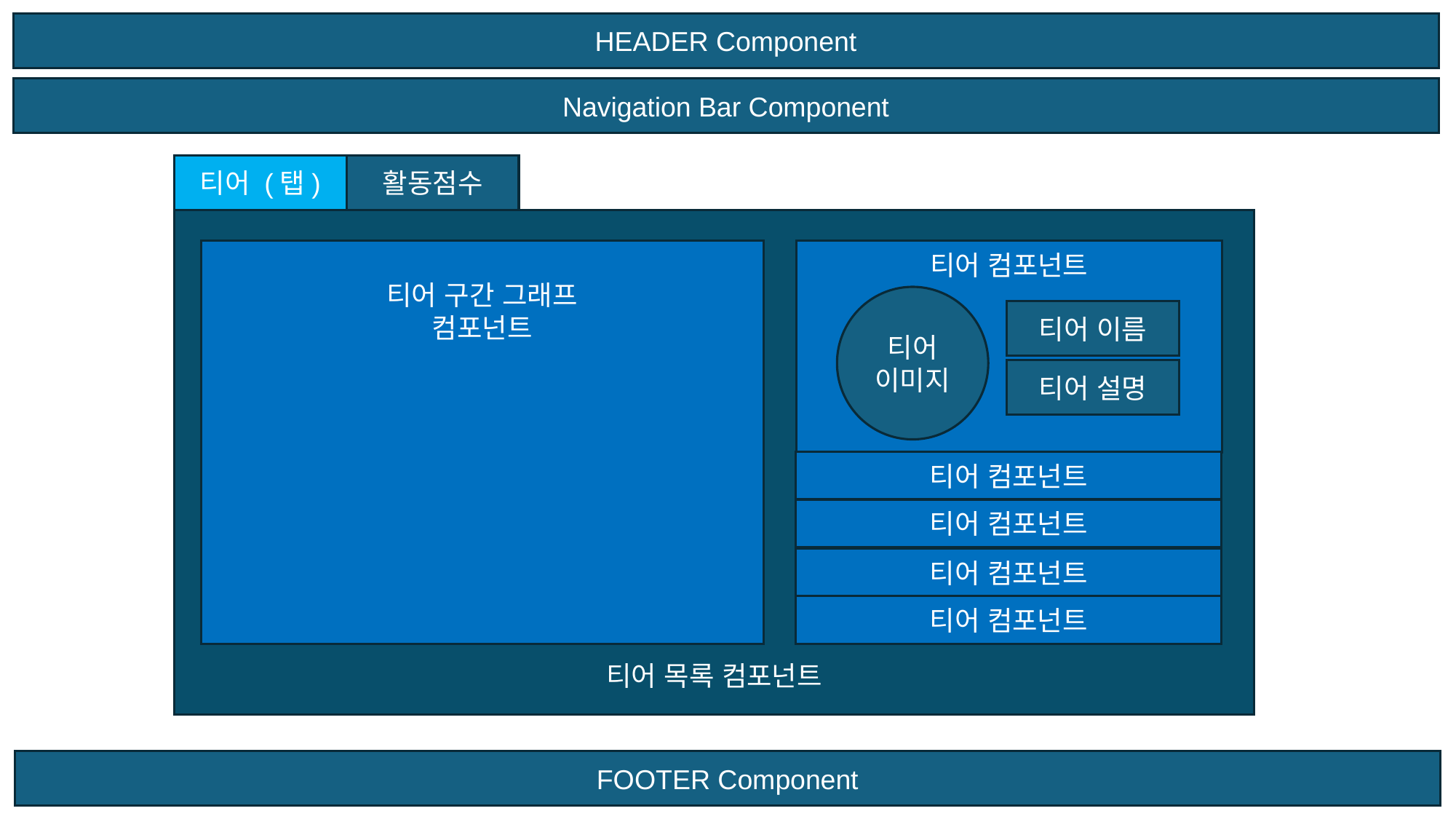

HEADER Component
Navigation Bar Component
티어 (탭)
활동점수

티어 목록 컴포넌트
티어 컴포넌트

티어 구간 그래프
컴포넌트

티어
이미지
티어 이름
티어 설명
티어 컴포넌트
티어 컴포넌트
티어 컴포넌트
티어 컴포넌트
FOOTER Component